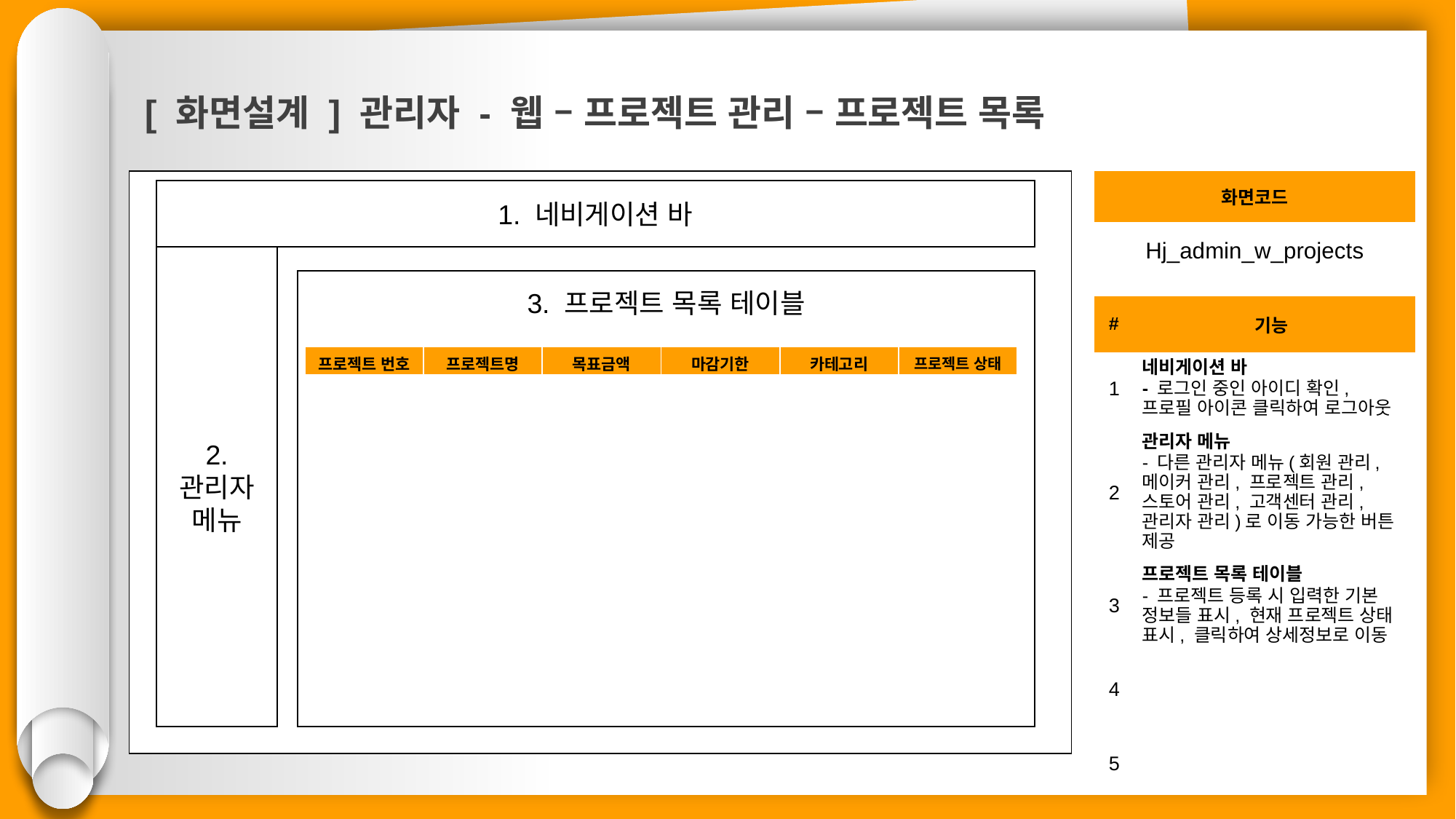

[ 화면설계 ] 관리자 - 웹 – 프로젝트 관리 – 프로젝트 목록

| 화면코드 |
| --- |
| Hj\_admin\_w\_projects |
1. 네비게이션 바
2. 관리자
메뉴
3. 프로젝트 목록 테이블

| # | 기능 |
| --- | --- |
| 1 | 네비게이션 바 - 로그인 중인 아이디 확인, 프로필 아이콘 클릭하여 로그아웃 |
| 2 | 관리자 메뉴 - 다른 관리자 메뉴(회원 관리, 메이커 관리, 프로젝트 관리, 스토어 관리, 고객센터 관리, 관리자 관리)로 이동 가능한 버튼 제공 |
| 3 | 프로젝트 목록 테이블 - 프로젝트 등록 시 입력한 기본 정보들 표시, 현재 프로젝트 상태 표시, 클릭하여 상세정보로 이동 |
| 4 |  |
| 5 |  |
| 프로젝트 번호 | 프로젝트명 | 목표금액 | 마감기한 | 카테고리 | 프로젝트 상태 |
| --- | --- | --- | --- | --- | --- |